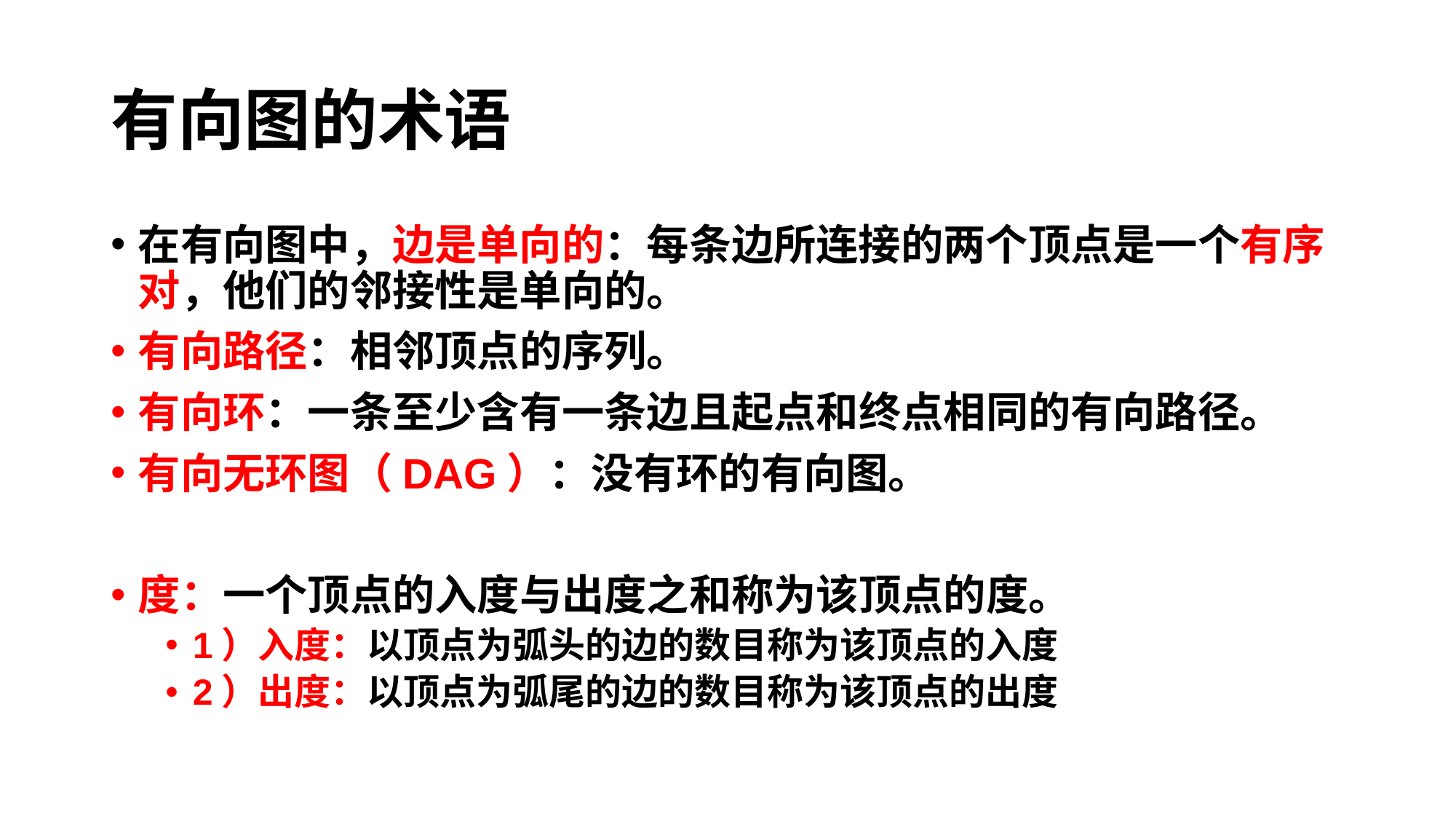

# 有向图的术语
在有向图中，边是单向的：每条边所连接的两个顶点是一个有序对，他们的邻接性是单向的。
有向路径：相邻顶点的序列。
有向环：一条至少含有一条边且起点和终点相同的有向路径。
有向无环图（DAG）：没有环的有向图。

度：一个顶点的入度与出度之和称为该顶点的度。
1）入度：以顶点为弧头的边的数目称为该顶点的入度
2）出度：以顶点为弧尾的边的数目称为该顶点的出度